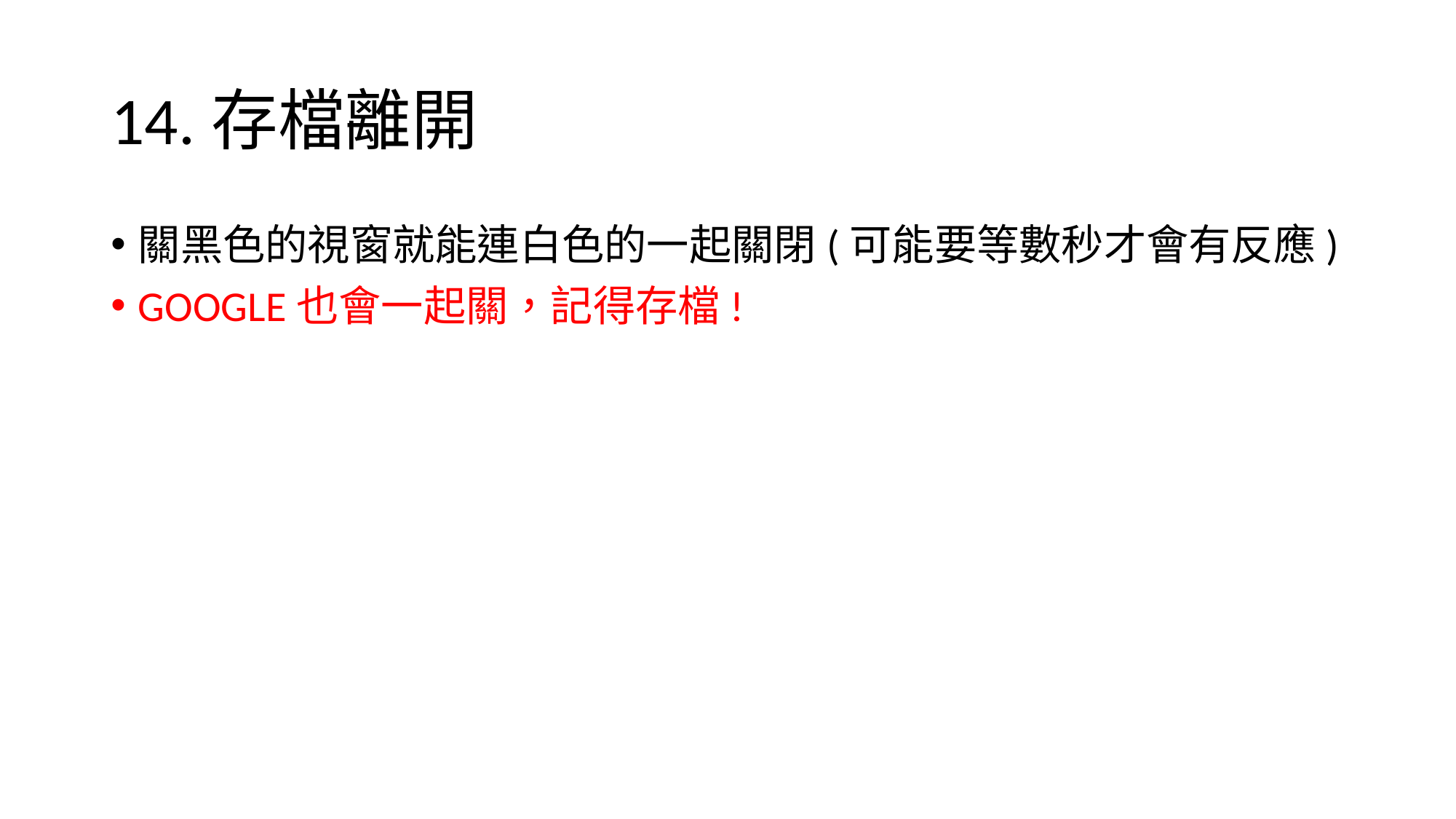

# 14.存檔離開
關黑色的視窗就能連白色的一起關閉(可能要等數秒才會有反應)
GOOGLE也會一起關，記得存檔!